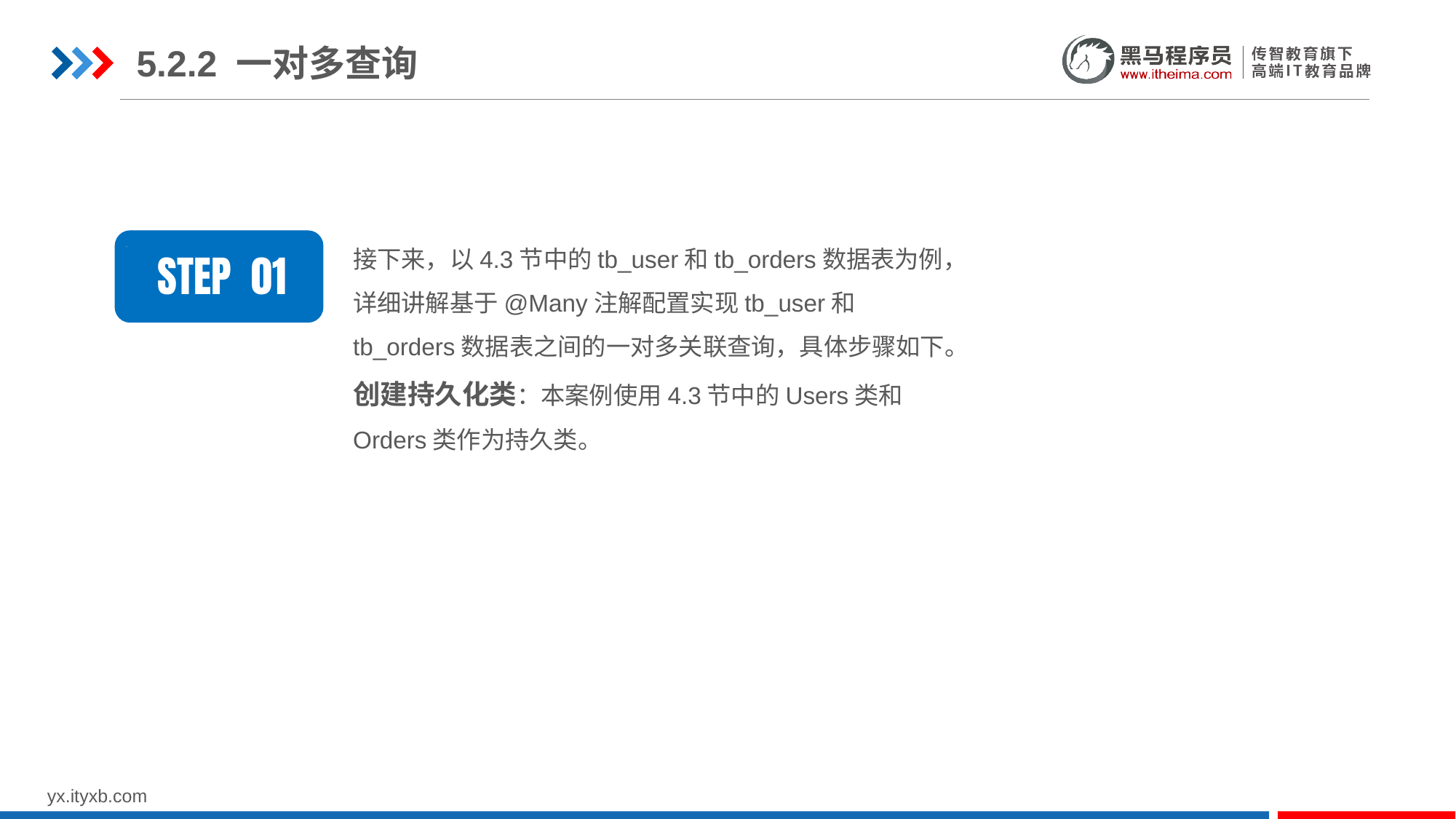

5.2.2 一对多查询
接下来，以4.3节中的tb_user和tb_orders数据表为例，详细讲解基于@Many注解配置实现tb_user和tb_orders数据表之间的一对多关联查询，具体步骤如下。创建持久化类：本案例使用4.3节中的Users类和Orders类作为持久类。

STEP  01